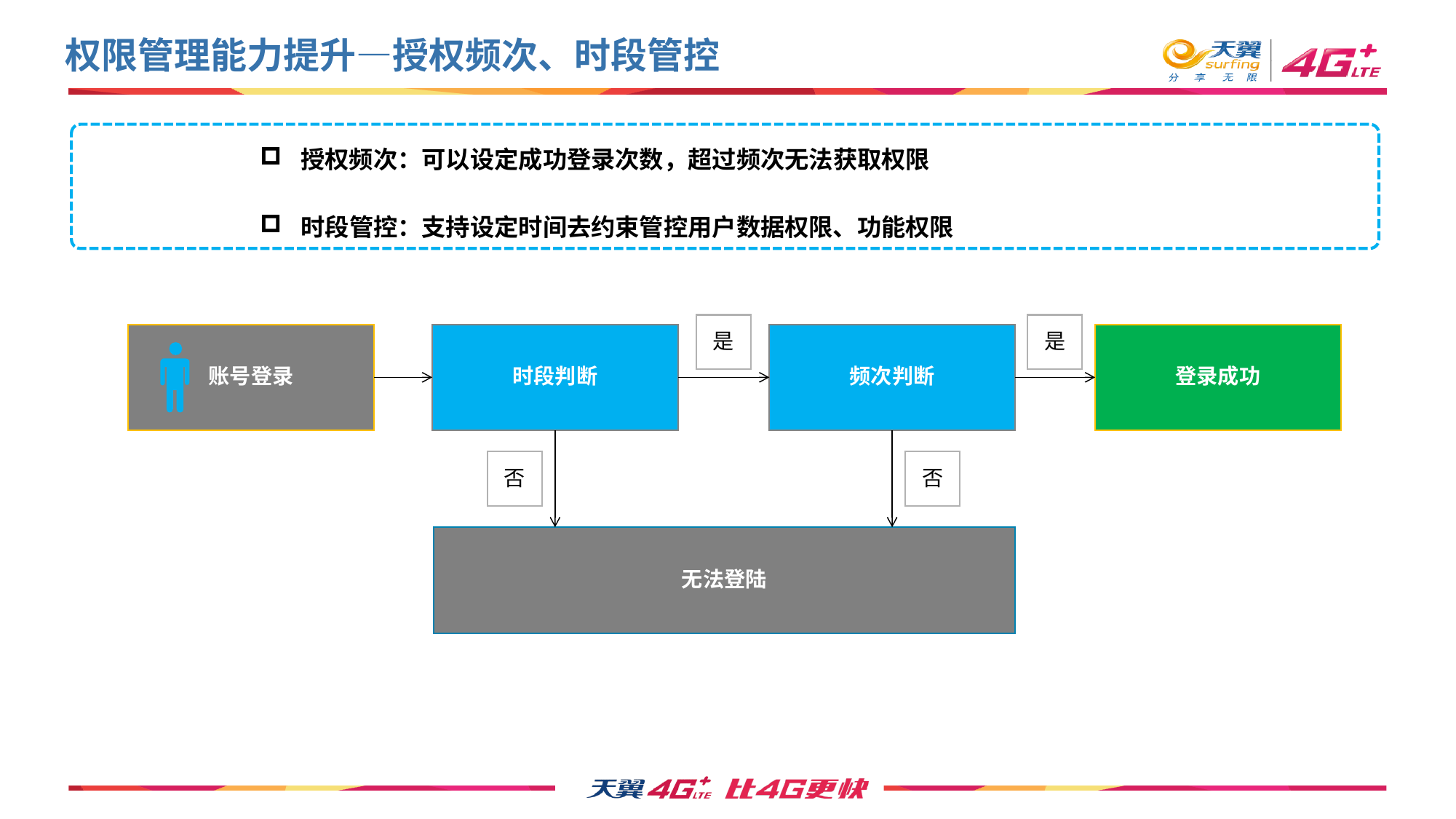

权限管理能力提升—授权频次、时段管控

授权频次：可以设定成功登录次数，超过频次无法获取权限

时段管控：支持设定时间去约束管控用户数据权限、功能权限
是
是
账号登录
时段判断
频次判断
登录成功

否
否
无法登陆